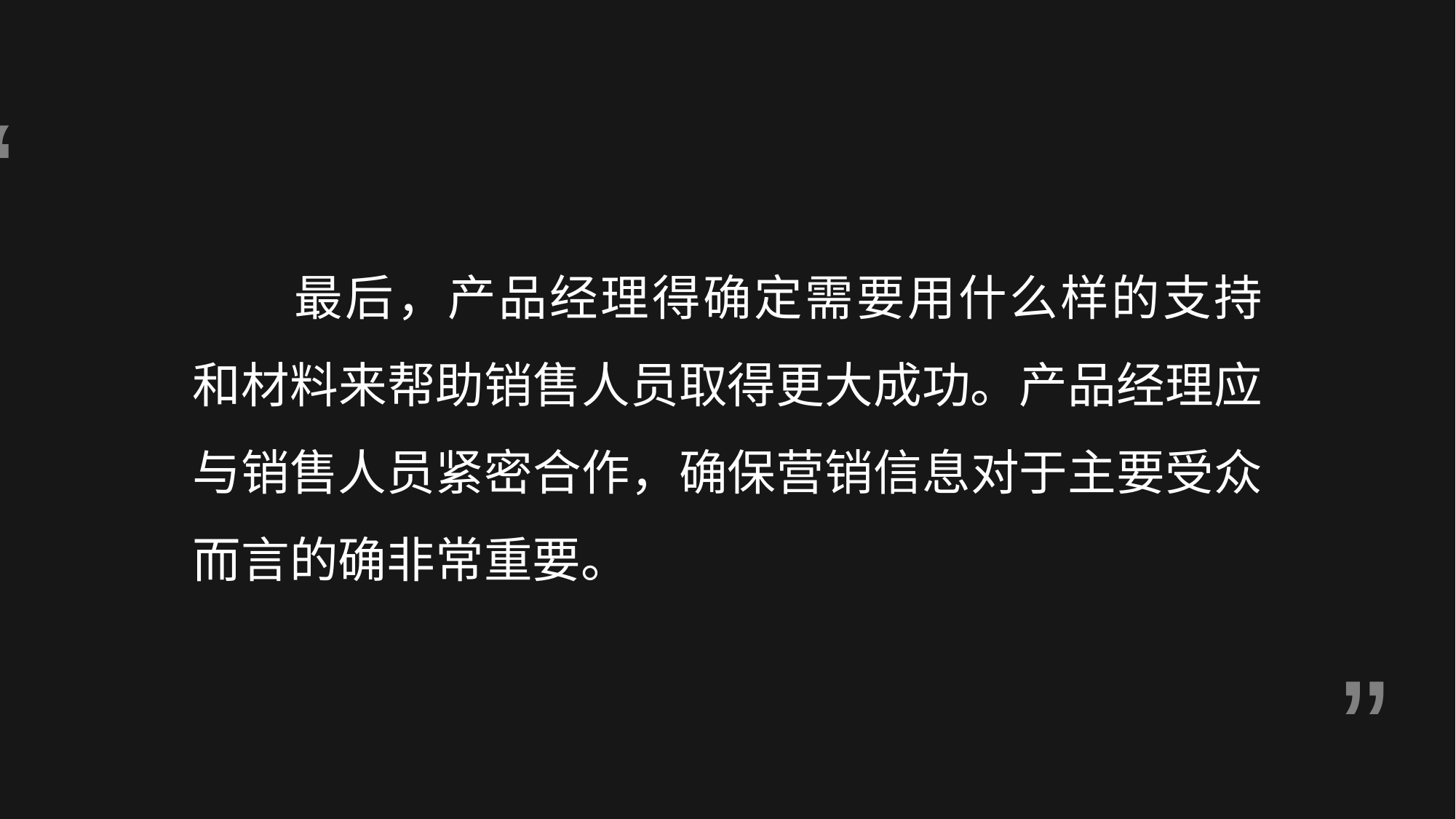

“
最后，产品经理得确定需要用什么样的支持和材料来帮助销售人员取得更大成功。产品经理应与销售人员紧密合作，确保营销信息对于主要受众而言的确非常重要。
”